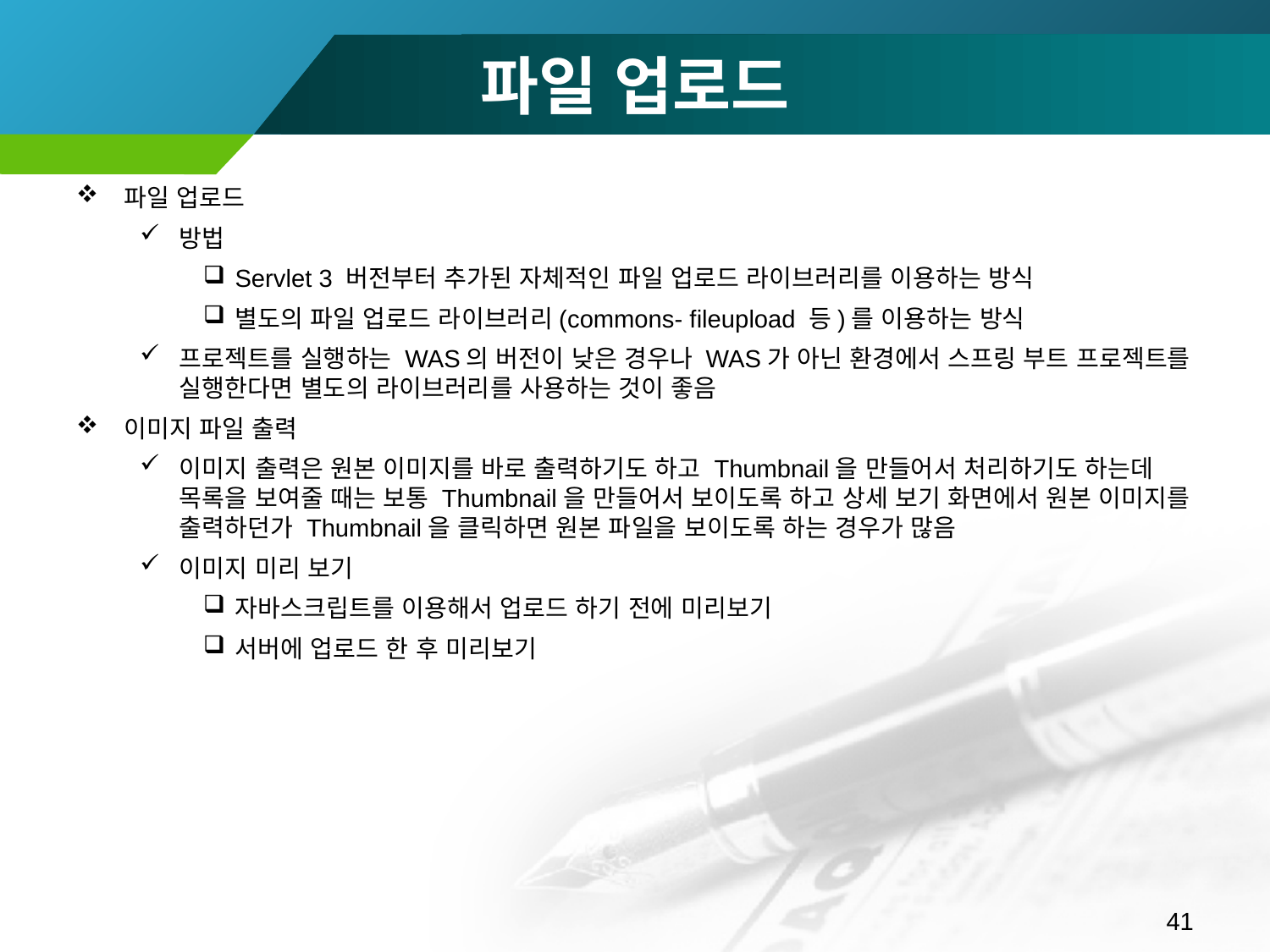

# 파일 업로드
파일 업로드
방법
Servlet 3 버전부터 추가된 자체적인 파일 업로드 라이브러리를 이용하는 방식
별도의 파일 업로드 라이브러리(commons- fileupload 등)를 이용하는 방식
프로젝트를 실행하는 WAS의 버전이 낮은 경우나 WAS가 아닌 환경에서 스프링 부트 프로젝트를 실행한다면 별도의 라이브러리를 사용하는 것이 좋음
이미지 파일 출력
이미지 출력은 원본 이미지를 바로 출력하기도 하고 Thumbnail을 만들어서 처리하기도 하는데 목록을 보여줄 때는 보통 Thumbnail을 만들어서 보이도록 하고 상세 보기 화면에서 원본 이미지를 출력하던가 Thumbnail을 클릭하면 원본 파일을 보이도록 하는 경우가 많음
이미지 미리 보기
자바스크립트를 이용해서 업로드 하기 전에 미리보기
서버에 업로드 한 후 미리보기
41